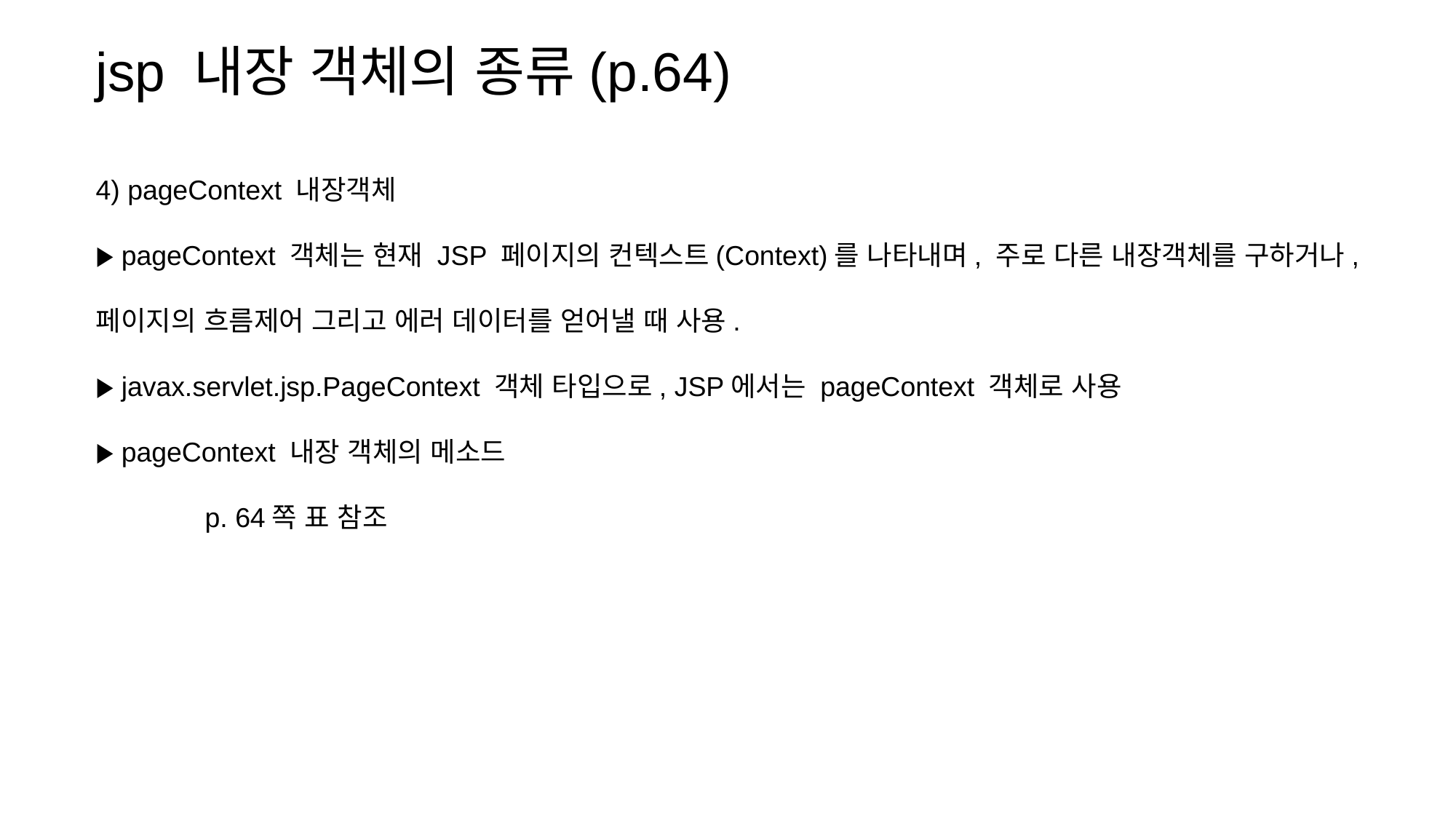

jsp 내장 객체의 종류(p.64)
4) pageContext 내장객체
▶ pageContext 객체는 현재 JSP 페이지의 컨텍스트(Context)를 나타내며, 주로 다른 내장객체를 구하거나, 페이지의 흐름제어 그리고 에러 데이터를 얻어낼 때 사용.
▶ javax.servlet.jsp.PageContext 객체 타입으로, JSP에서는 pageContext 객체로 사용
▶ pageContext 내장 객체의 메소드
	p. 64쪽 표 참조